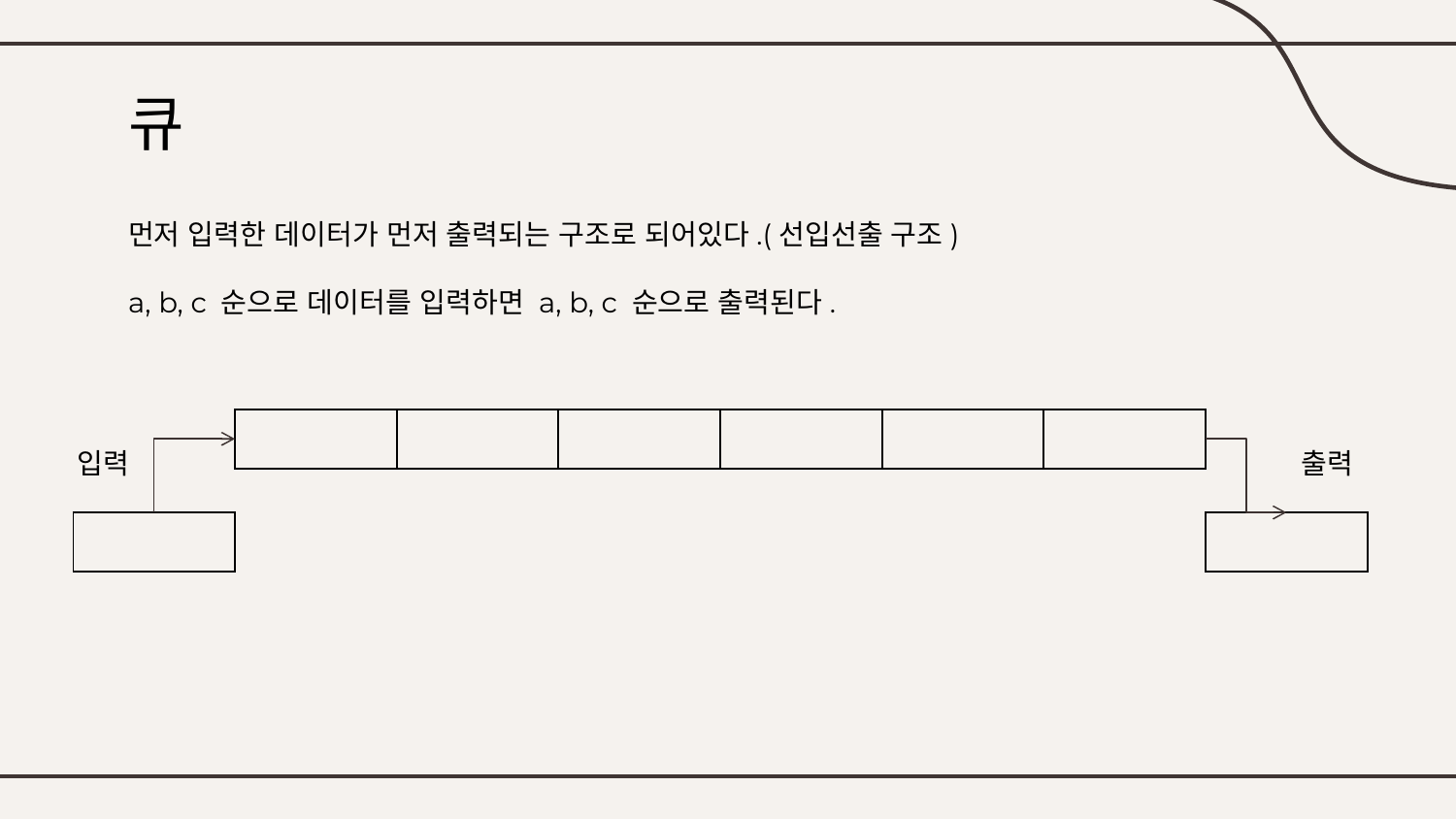

# 큐
먼저 입력한 데이터가 먼저 출력되는 구조로 되어있다.(선입선출 구조)

a, b, c 순으로 데이터를 입력하면 a, b, c 순으로 출력된다.

|  |  |  |  |  |  |
| --- | --- | --- | --- | --- | --- |
입력
출력
|  |
| --- |
|  |
| --- |